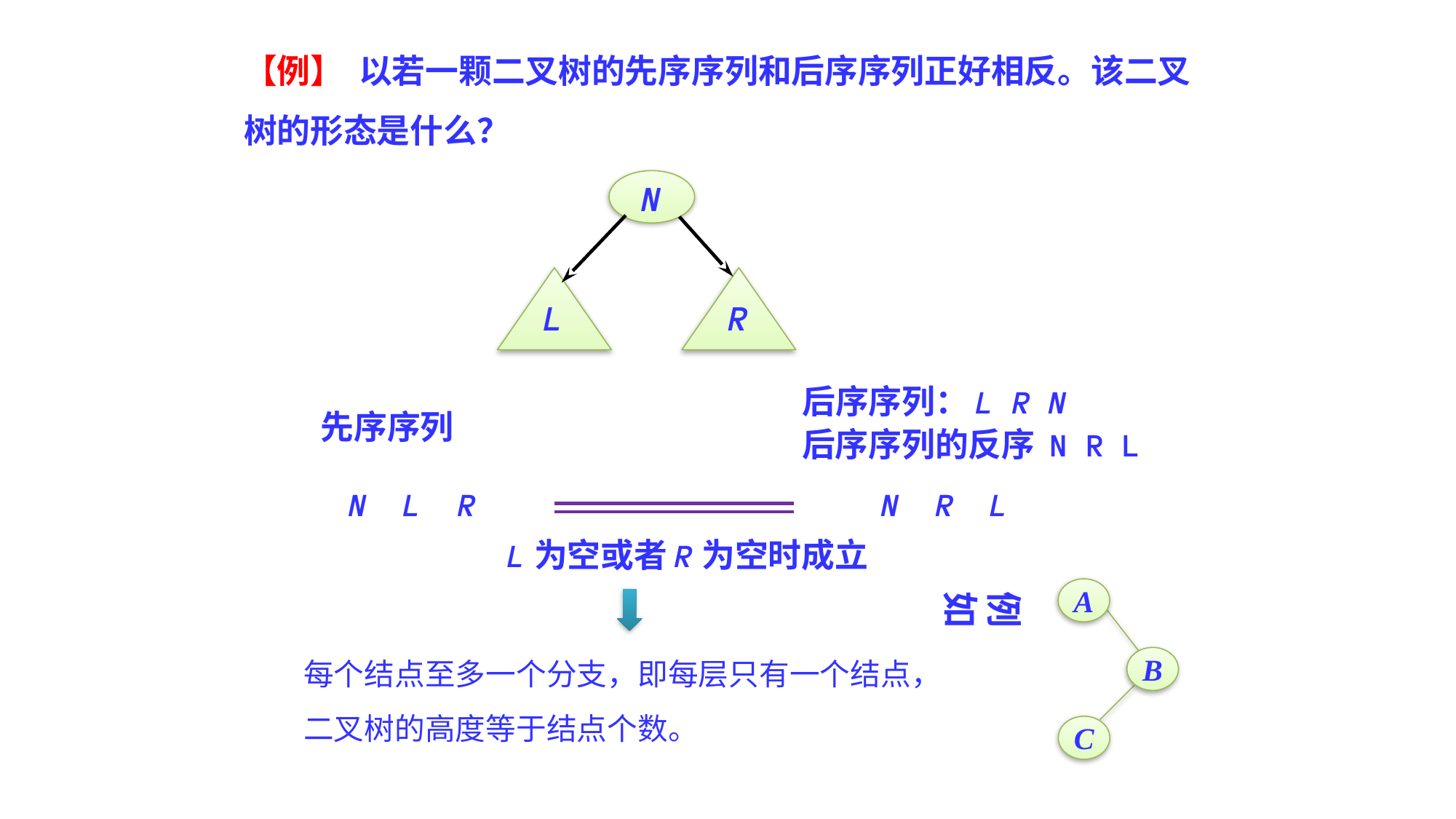

【例】  以若一颗二叉树的先序序列和后序序列正好相反。该二叉树的形态是什么？
N

L
R
后序序列：L R N
先序序列
后序序列的反序 N R L
N  L  R
N  R  L
L为空或者R为空时成立
例如
A

B

C

每个结点至多一个分支，即每层只有一个结点，二叉树的高度等于结点个数。